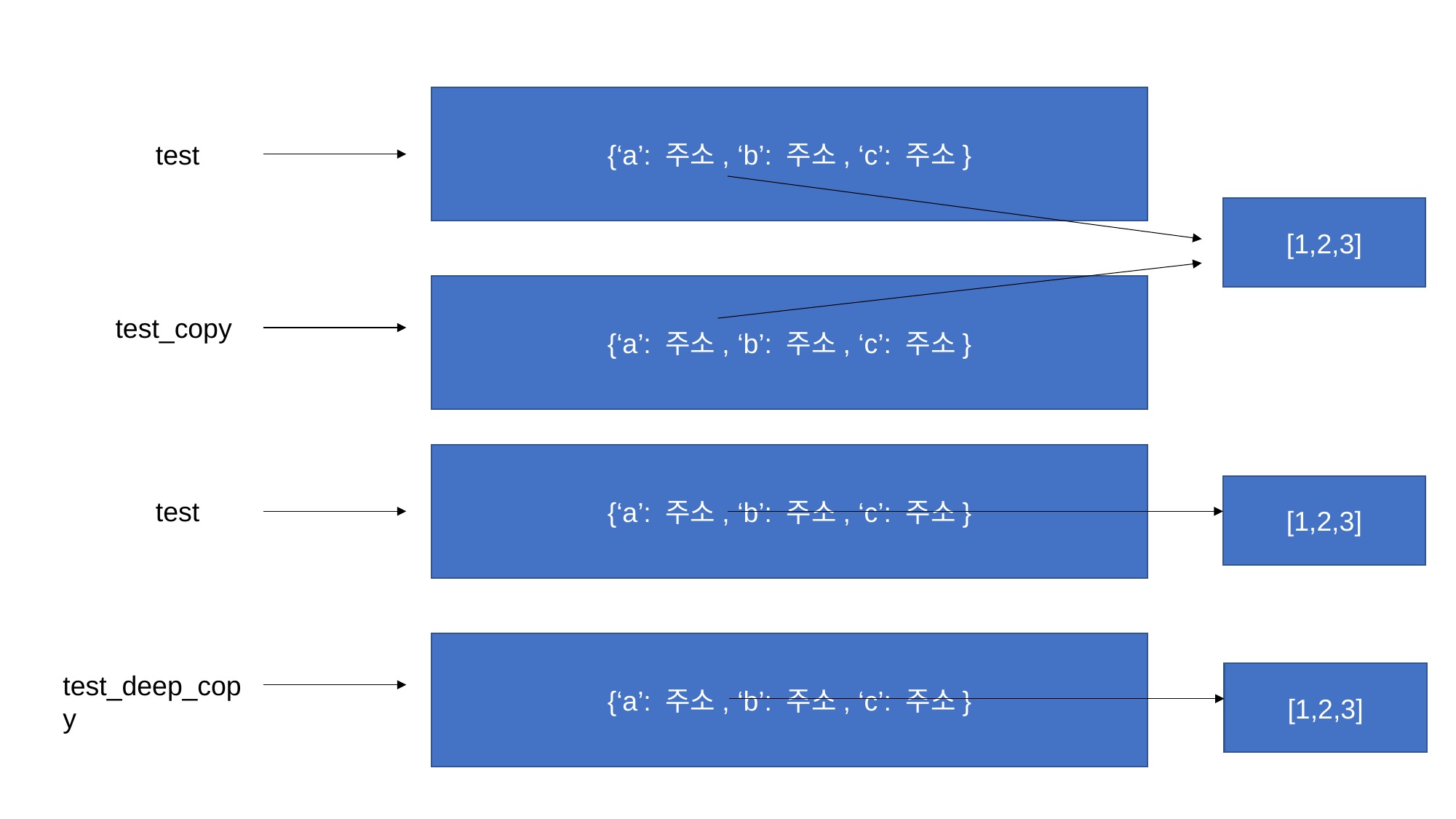

{‘a’: 주소, ‘b’: 주소, ‘c’: 주소}
test
[1,2,3]
{‘a’: 주소, ‘b’: 주소, ‘c’: 주소}
test_copy
{‘a’: 주소, ‘b’: 주소, ‘c’: 주소}
[1,2,3]
test
{‘a’: 주소, ‘b’: 주소, ‘c’: 주소}
test_deep_copy
[1,2,3]